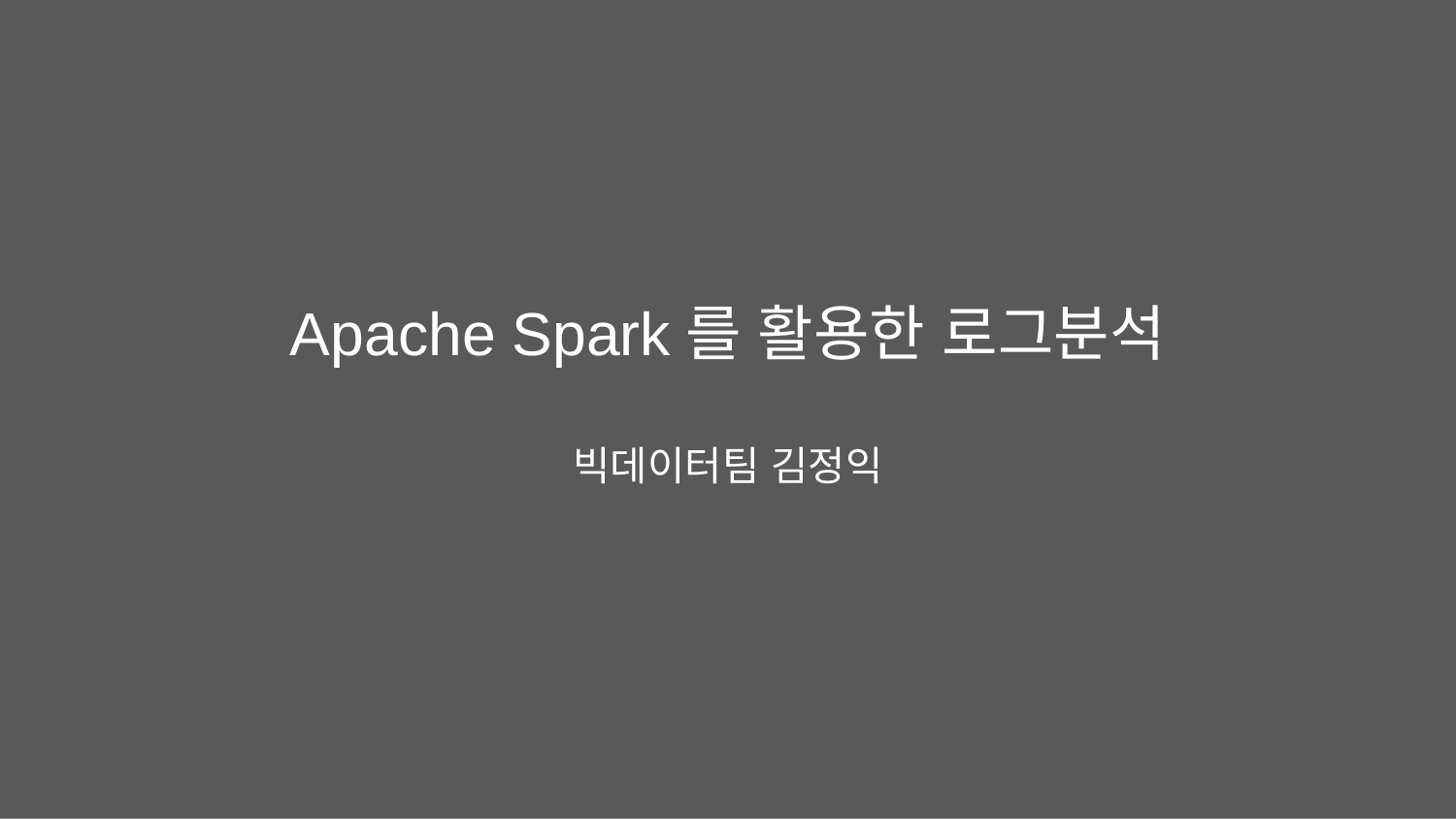

#
Apache Spark를 활용한 로그분석

빅데이터팀 김정익